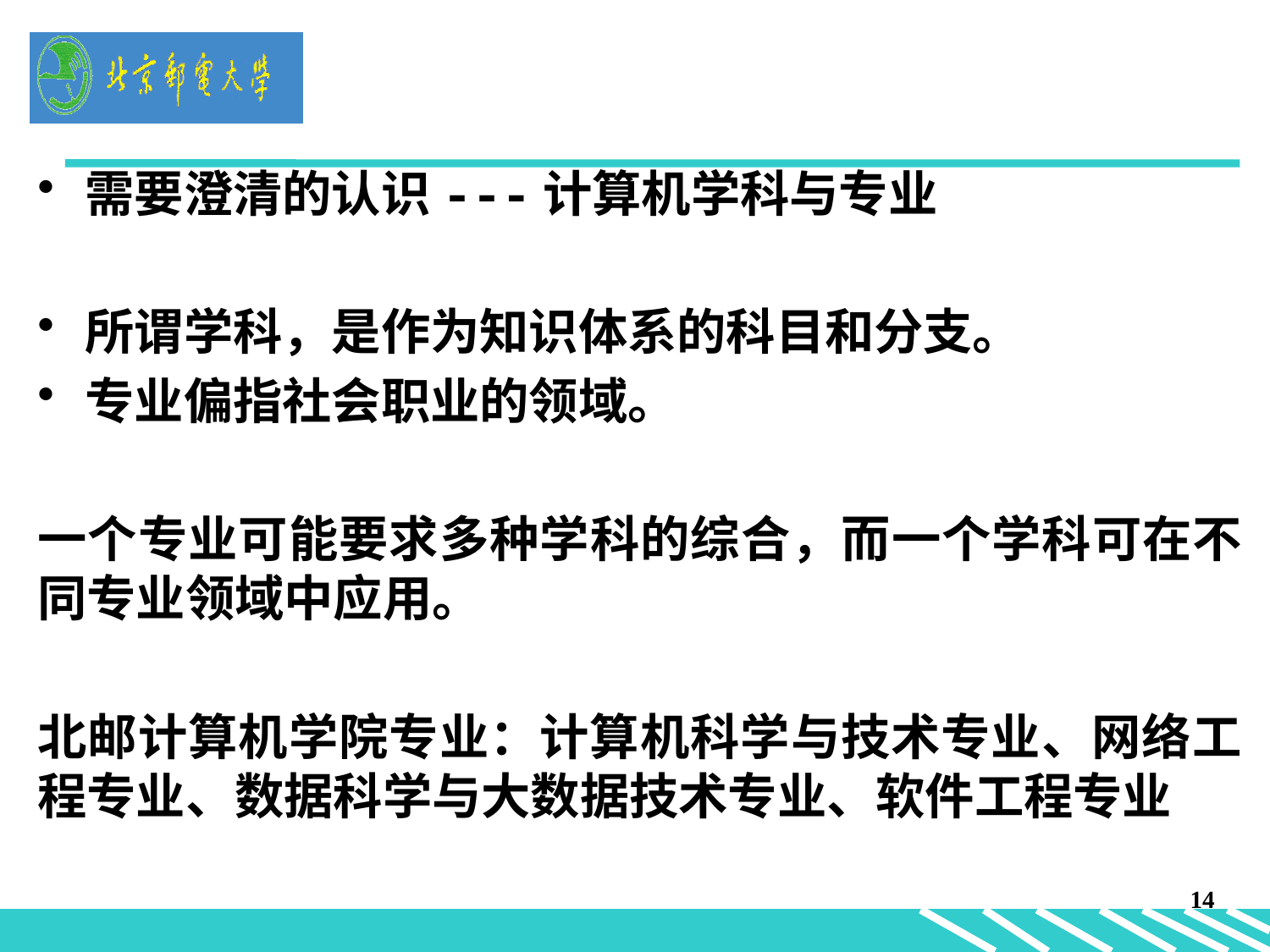

需要澄清的认识---计算机学科与专业

所谓学科，是作为知识体系的科目和分支。
专业偏指社会职业的领域。

一个专业可能要求多种学科的综合，而一个学科可在不同专业领域中应用。

北邮计算机学院专业：计算机科学与技术专业、网络工程专业、数据科学与大数据技术专业、软件工程专业
14